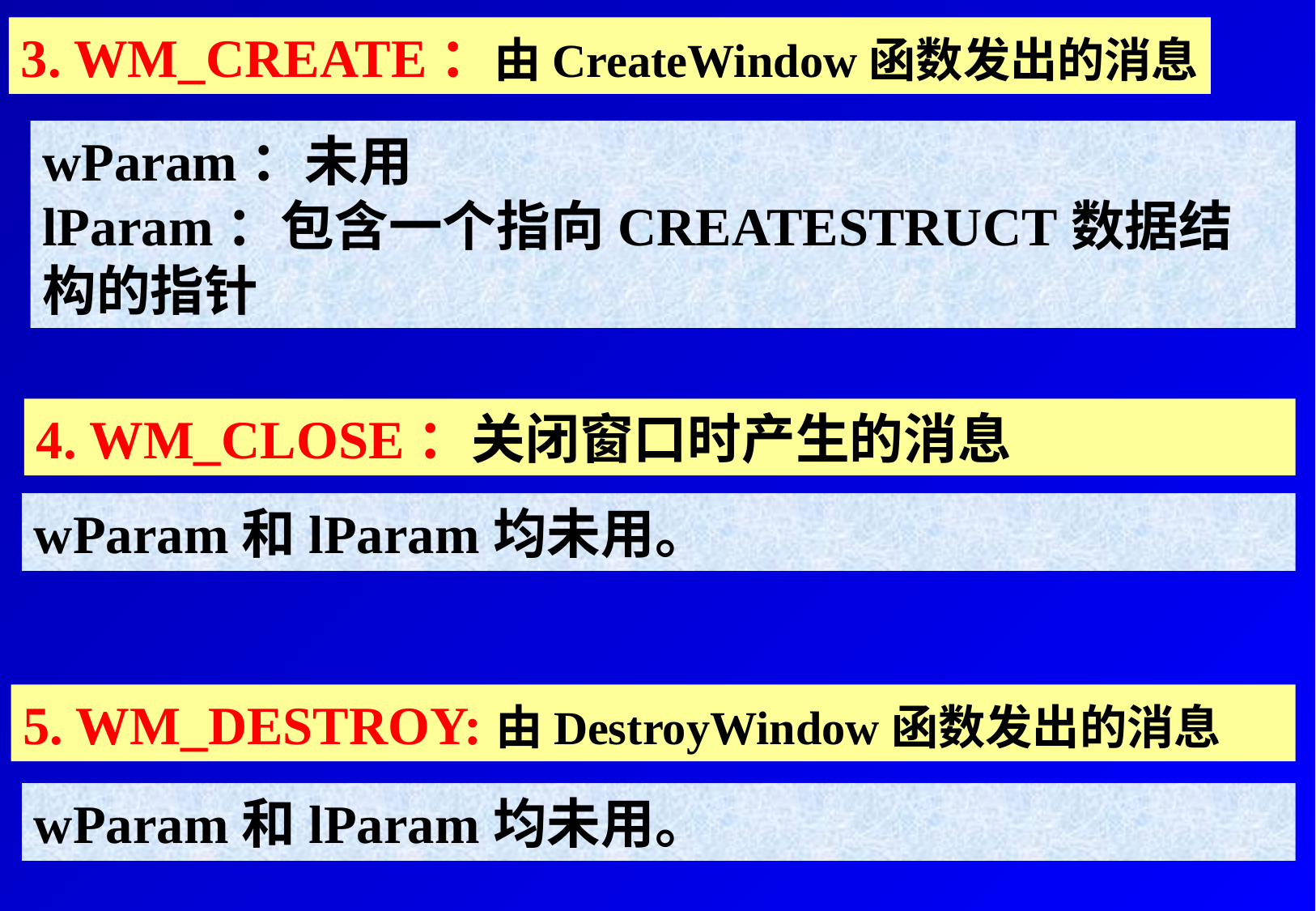

3. WM_CREATE：由CreateWindow函数发出的消息
wParam：未用
lParam：包含一个指向CREATESTRUCT数据结构的指针
4. WM_CLOSE：关闭窗口时产生的消息
wParam和lParam均未用。
5. WM_DESTROY:由DestroyWindow函数发出的消息
wParam和lParam均未用。
18